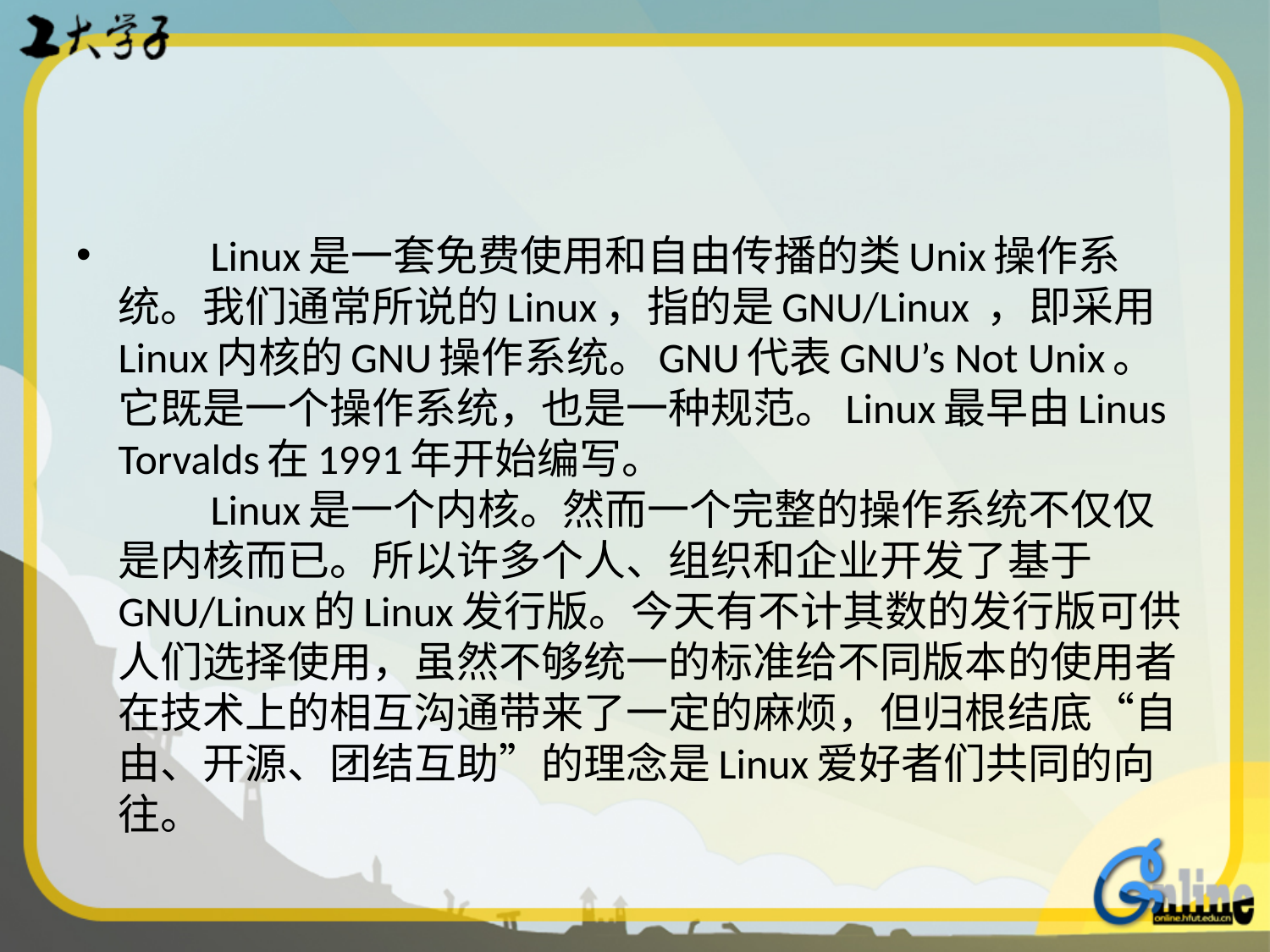

#
　　Linux是一套免费使用和自由传播的类Unix操作系统。我们通常所说的Linux，指的是GNU/Linux ，即采用Linux内核的GNU操作系统。GNU代表GNU’s Not Unix。它既是一个操作系统，也是一种规范。Linux最早由Linus Torvalds在1991年开始编写。
　　Linux是一个内核。然而一个完整的操作系统不仅仅是内核而已。所以许多个人、组织和企业开发了基于GNU/Linux的Linux发行版。今天有不计其数的发行版可供人们选择使用，虽然不够统一的标准给不同版本的使用者在技术上的相互沟通带来了一定的麻烦，但归根结底“自由、开源、团结互助”的理念是Linux爱好者们共同的向往。